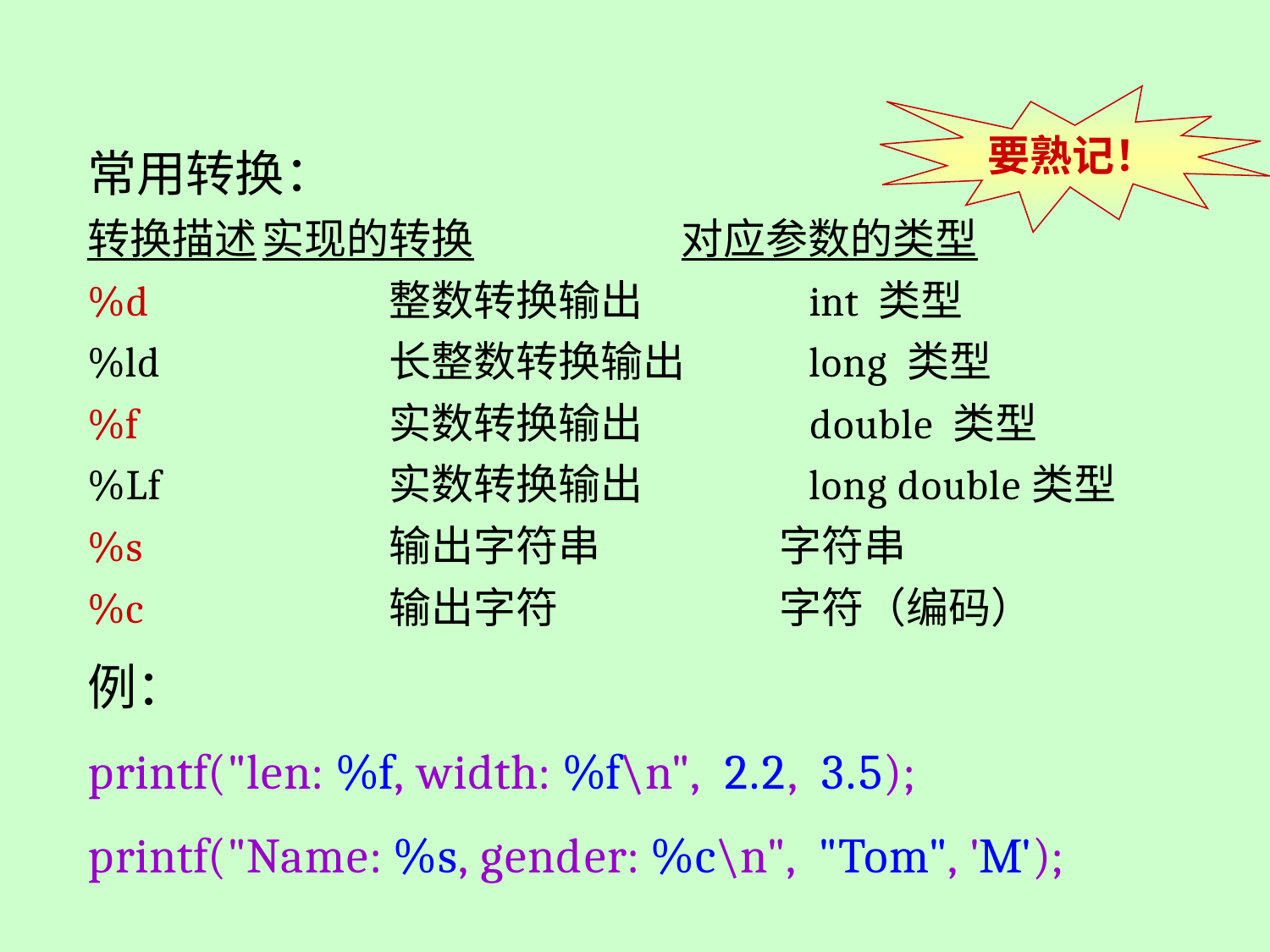

要熟记！
常用转换：
转换描述	实现的转换	       	    对应参数的类型
%d		整数转换输出      	   int 类型
%ld	 	长整数转换输出      	   long 类型
%f		实数转换输出  	   double 类型
%Lf		实数转换输出	   long double类型
%s		输出字符串		 字符串
%c		输出字符		 字符（编码）
例：
printf("len: %f, width: %f\n",  2.2,  3.5);
printf("Name: %s, gender: %c\n",  "Tom", 'M');
67